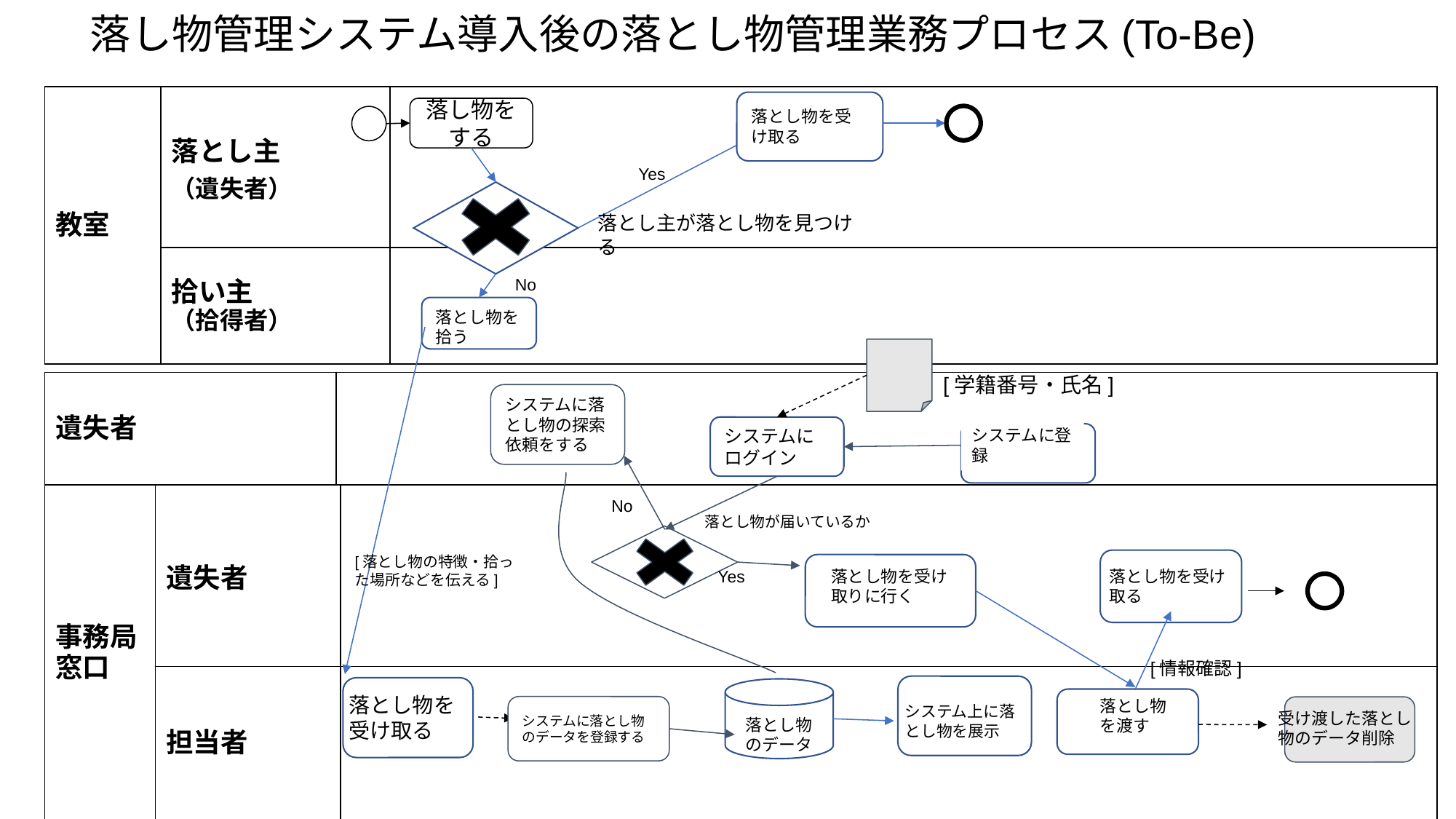

# 落し物管理システム導入後の落とし物管理業務プロセス(To-Be)
| 教室 | 落とし主 （遺失者） |  |
| --- | --- | --- |
|  | 拾い主 （拾得者） |  |

落し物をする
落とし物を受け取る

Yes

落とし主が落とし物を見つける
No

落とし物を拾う

[学籍番号・氏名]
| 遺失者 |  |
| --- | --- |
システムに落とし物の探索依頼をする
システムにログイン
システムに登録

| 事務局窓口 | 遺失者 |  |
| --- | --- | --- |
|  | 担当者 |  |
No
落とし物が届いているか

[落とし物の特徴・拾った場所などを伝える]

落とし物を受け取りに行く
落とし物を受け取る
Yes

[情報確認]

落とし物を受け取る

落とし物を渡す
システム上に落とし物を展示
システムに落とし物のデータを登録する
受け渡した落とし物のデータ削除

落とし物のデータ